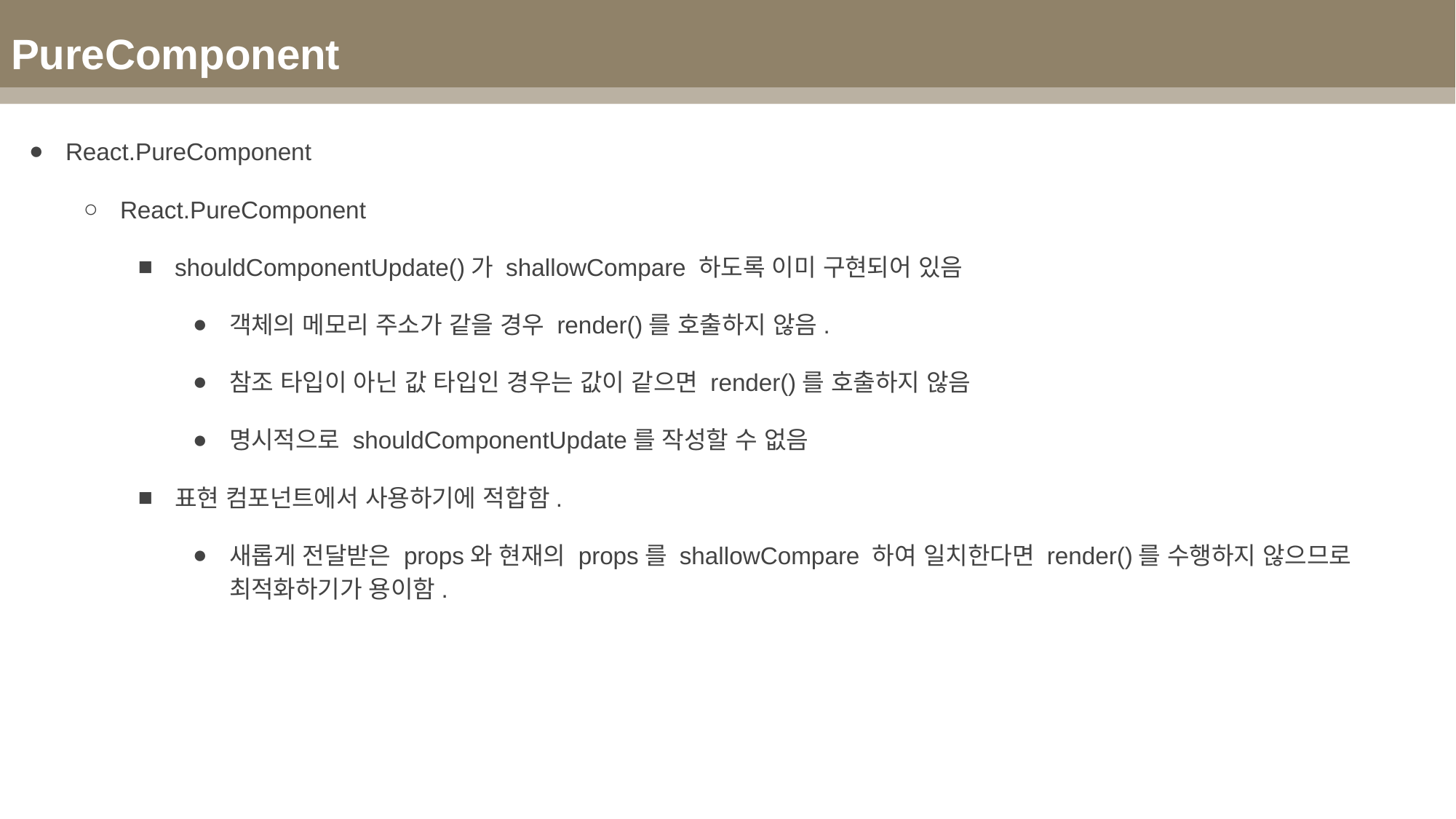

PureComponent
React.PureComponent
React.PureComponent
shouldComponentUpdate()가 shallowCompare 하도록 이미 구현되어 있음
객체의 메모리 주소가 같을 경우 render()를 호출하지 않음.
참조 타입이 아닌 값 타입인 경우는 값이 같으면 render()를 호출하지 않음
명시적으로 shouldComponentUpdate를 작성할 수 없음
표현 컴포넌트에서 사용하기에 적합함.
새롭게 전달받은 props와 현재의 props를 shallowCompare 하여 일치한다면 render()를 수행하지 않으므로 최적화하기가 용이함.